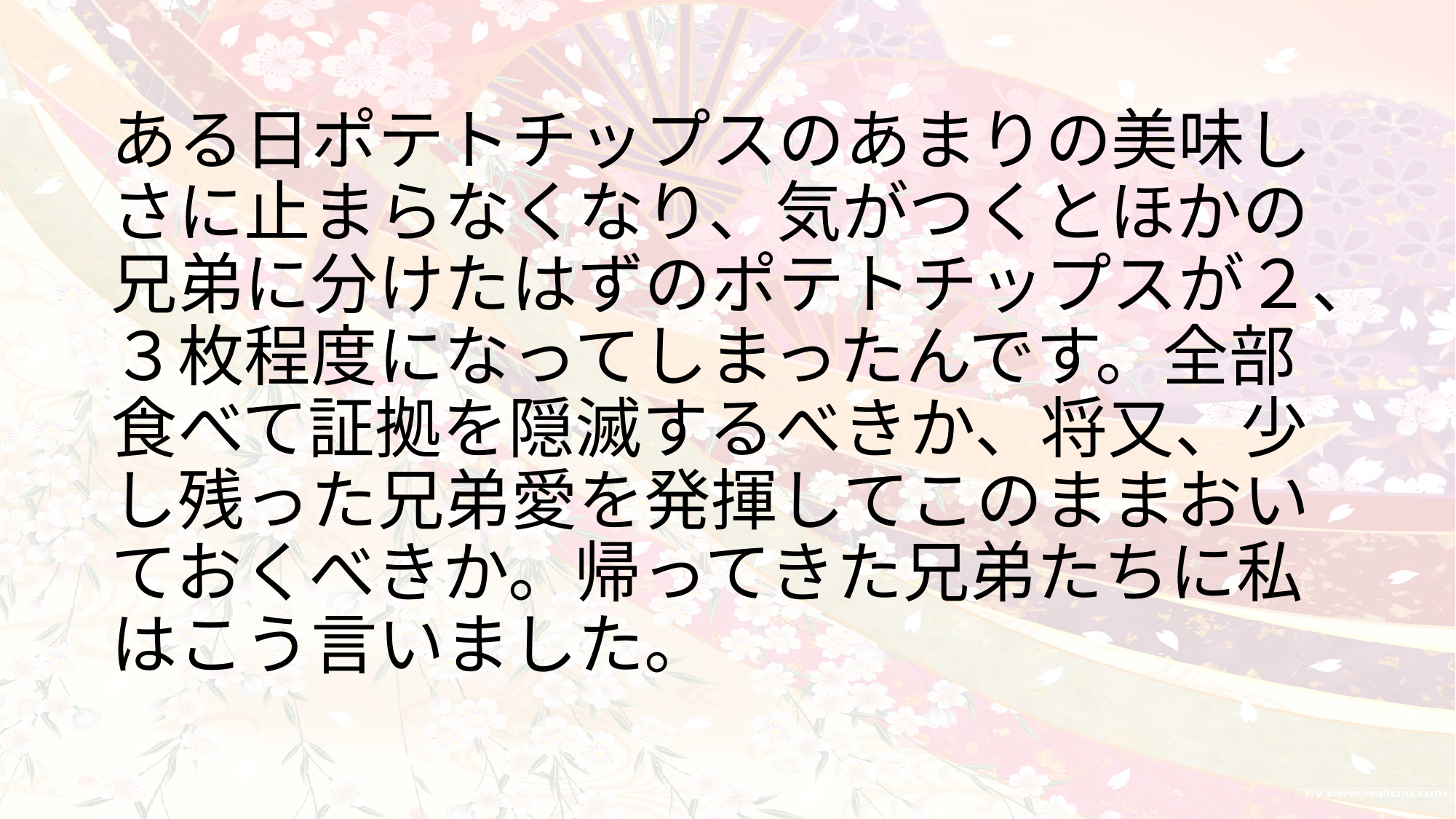

ある日ポテトチップスのあまりの美味しさに止まらなくなり、気がつくとほかの兄弟に分けたはずのポテトチップスが２、３枚程度になってしまったんです。全部食べて証拠を隠滅するべきか、将又、少し残った兄弟愛を発揮してこのままおいておくべきか。帰ってきた兄弟たちに私はこう言いました。